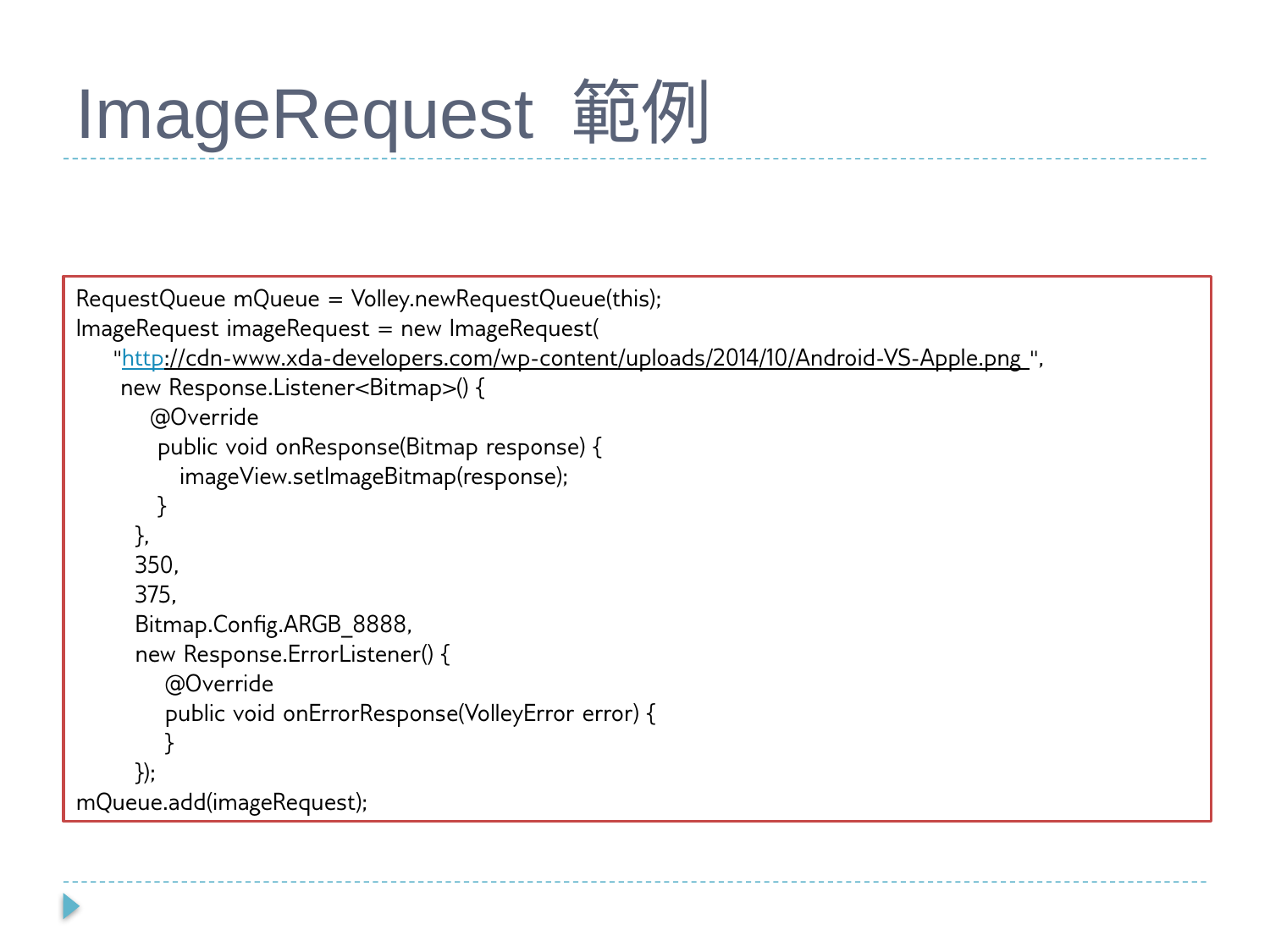

# ImageRequest 範例

RequestQueue mQueue = Volley.newRequestQueue(this);
ImageRequest imageRequest = new ImageRequest(
     "http://cdn-www.xda-developers.com/wp-content/uploads/2014/10/Android-VS-Apple.png ",
      new Response.Listener<Bitmap>() {
          @Override
           public void onResponse(Bitmap response) {
              imageView.setImageBitmap(response);
           }
        },
        350,
        375,
        Bitmap.Config.ARGB_8888,
        new Response.ErrorListener() {
            @Override
            public void onErrorResponse(VolleyError error) {
            }
        });
mQueue.add(imageRequest);